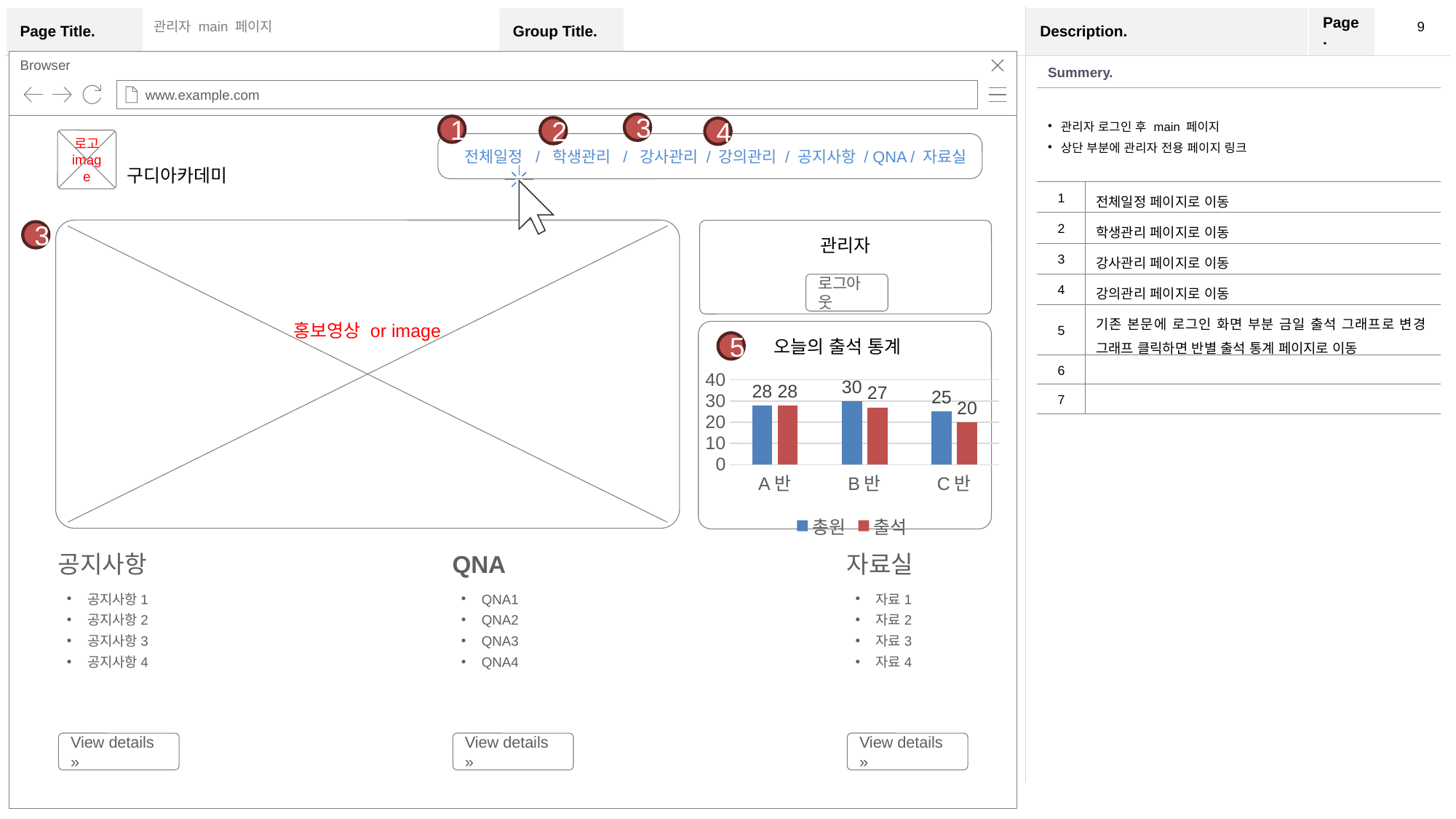

9
관리자 main 페이지

Browser

www.example.com

| Summery. |  |
| --- | --- |
| 관리자 로그인 후 main 페이지 상단 부분에 관리자 전용 페이지 링크 |  |
| 1 | 전체일정 페이지로 이동 |
| 2 | 학생관리 페이지로 이동 |
| 3 | 강사관리 페이지로 이동 |
| 4 | 강의관리 페이지로 이동 |
| 5 | 기존 본문에 로그인 화면 부분 금일 출석 그래프로 변경 그래프 클릭하면 반별 출석 통계 페이지로 이동 |
| 6 |  |
| 7 |  |
3
1
2
4
로고
image
전체일정  /  학생관리  /  강사관리 / 강의관리 / 공지사항 / QNA / 자료실
구디아카데미

홍보영상 or image

관리자

로그아웃
3

오늘의 출석 통계
5

### Chart

| Category | 총원 | 출석 |
|---|---|---|
| A반 | 28.0 | 28.0 |
| B반 | 30.0 | 27.0 |
| C반 | 25.0 | 20.0 |
공지사항
공지사항1
공지사항2
공지사항3
공지사항4
View details »
QNA
QNA1
QNA2
QNA3
QNA4
View details »
자료실
자료1
자료2
자료3
자료4
View details »